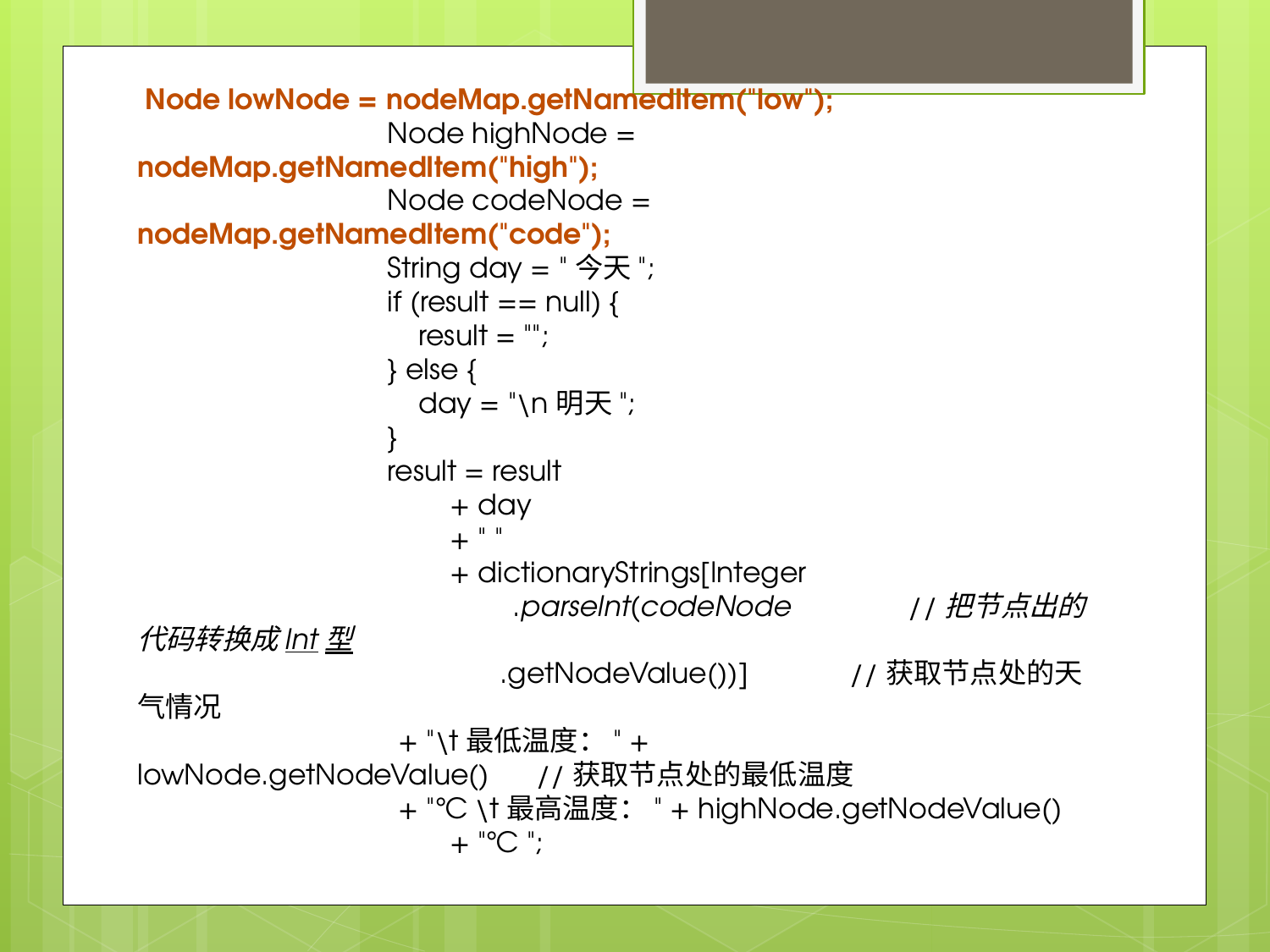

# Node lowNode = nodeMap.getNamedItem("low"); Node highNode = nodeMap.getNamedItem("high"); Node codeNode = nodeMap.getNamedItem("code"); String day = "今天"; if (result == null) { result = ""; } else { day = "\n明天"; } result = result + day + " " + dictionaryStrings[Integer .parseInt(codeNode               //把节点出的代码转换成Int型 .getNodeValue())]             //获取节点处的天气情况 + "\t最低温度：" + lowNode.getNodeValue()      //获取节点处的最低温度 + "℃ \t最高温度：" + highNode.getNodeValue() + "℃ ";